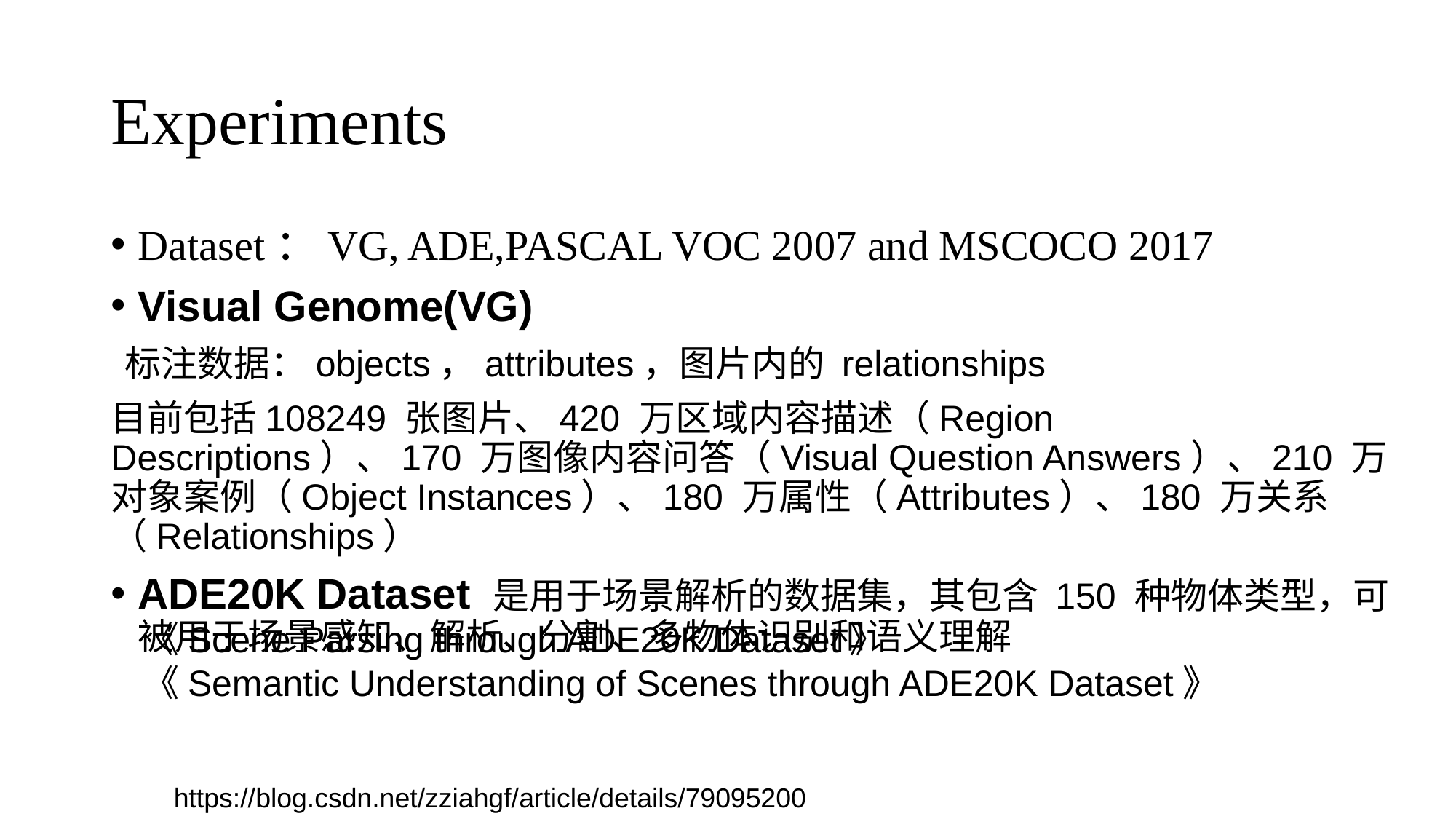

# Experiments
Dataset：VG, ADE,PASCAL VOC 2007 and MSCOCO 2017
Visual Genome(VG)
 标注数据：objects，attributes，图片内的 relationships
目前包括108249 张图片、420 万区域内容描述（Region Descriptions）、170 万图像内容问答（Visual Question Answers）、210 万对象案例（Object Instances）、180 万属性（Attributes）、180 万关系（Relationships）
ADE20K Dataset 是用于场景解析的数据集，其包含 150 种物体类型，可被用于场景感知、解析、分割、多物体识别和语义理解
《Scene Parsing through ADE20K Dataset》
《Semantic Understanding of Scenes through ADE20K Dataset》
https://blog.csdn.net/zziahgf/article/details/79095200